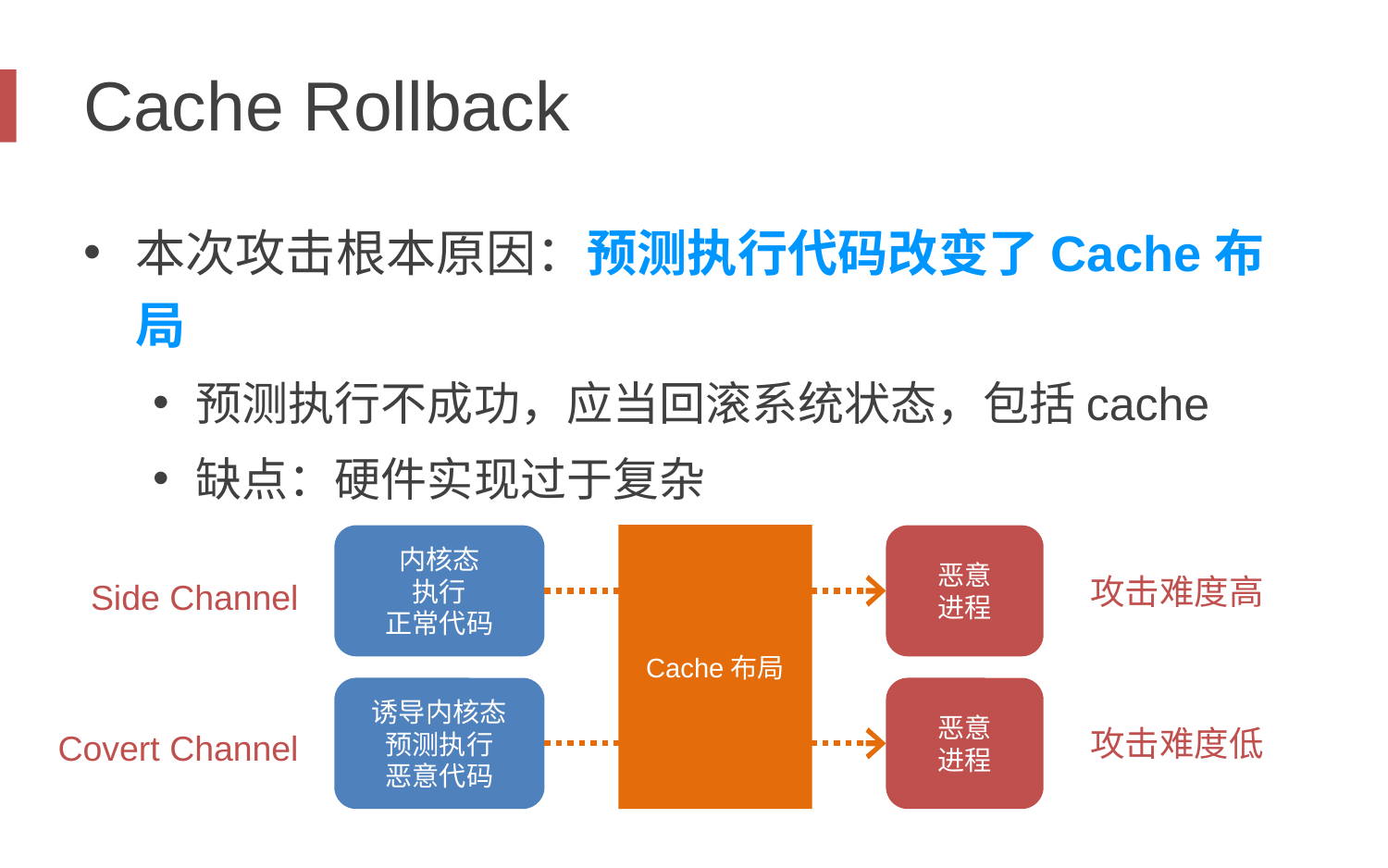

# Cache Rollback
本次攻击根本原因：预测执行代码改变了Cache布局
预测执行不成功，应当回滚系统状态，包括cache
缺点：硬件实现过于复杂
Cache布局
内核态
执行
正常代码
恶意
进程
攻击难度高
Side Channel
诱导内核态
预测执行
恶意代码
恶意
进程
攻击难度低
Covert Channel